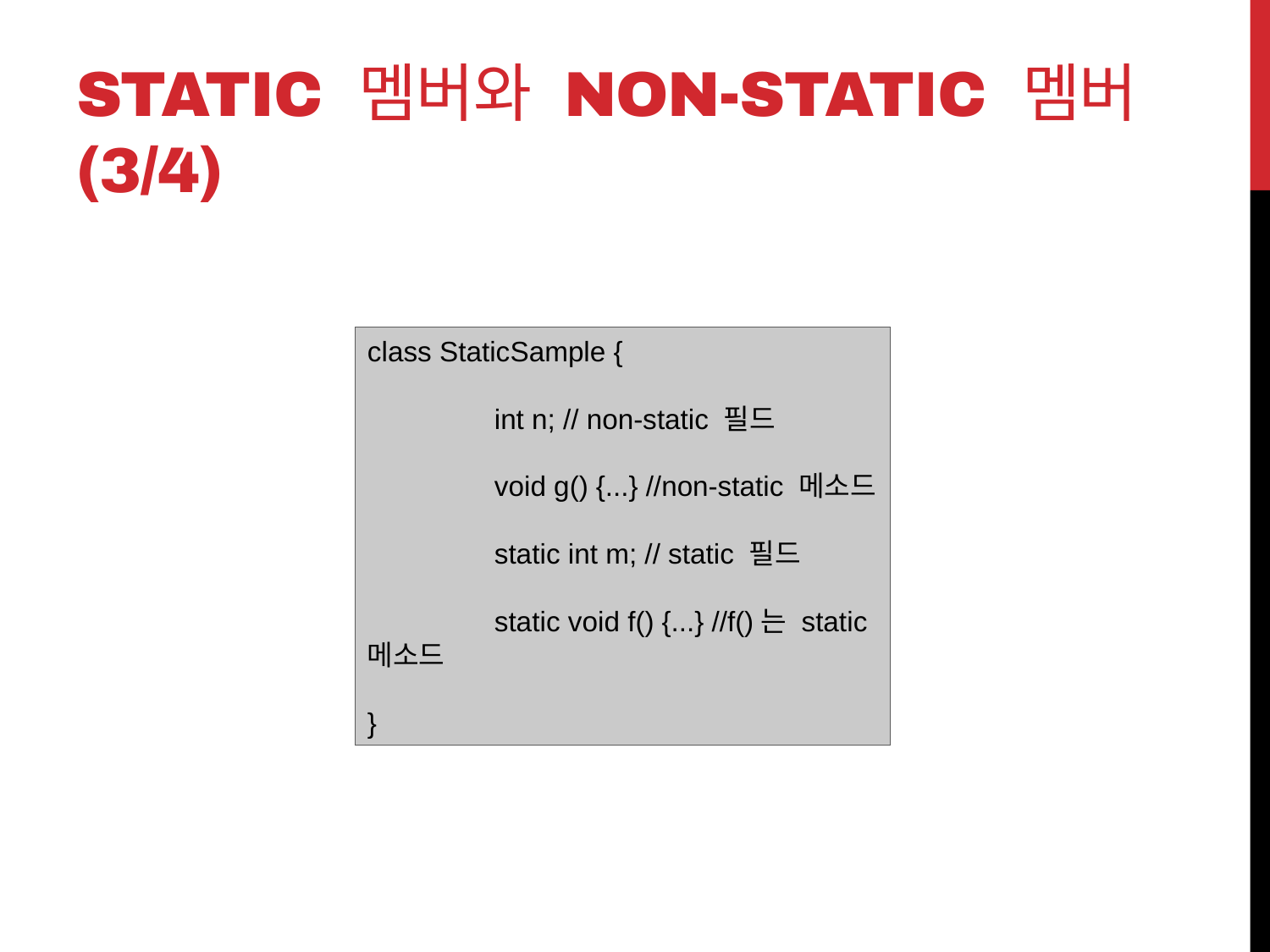

# static 멤버와 non-static 멤버 (3/4)
class StaticSample {

	int n; // non-static 필드

	void g() {...} //non-static 메소드

	static int m; // static 필드

	static void f() {...} //f()는 static 메소드

}